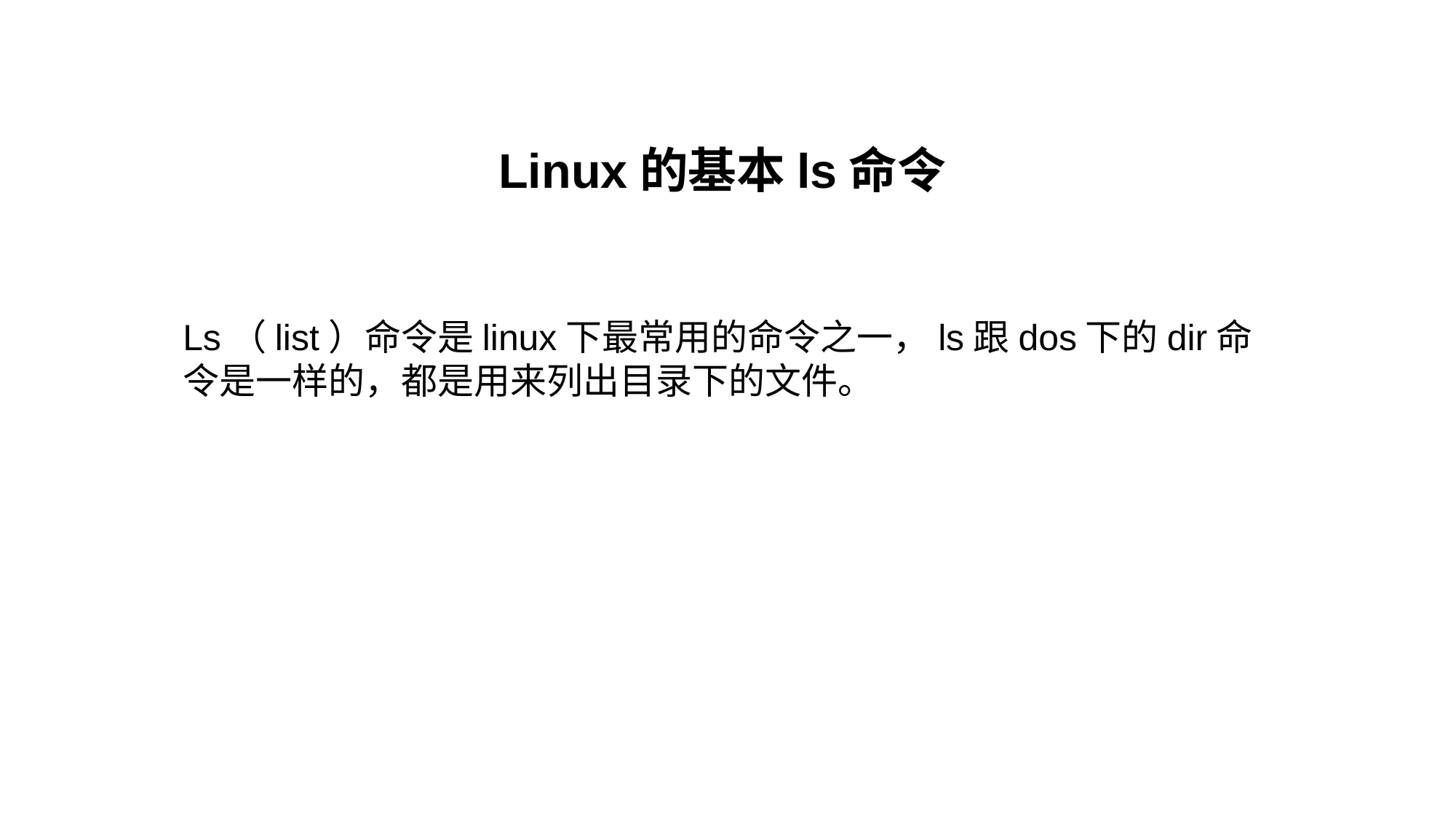

Linux的基本ls命令

Ls（list）命令是linux下最常用的命令之一，ls跟dos下的dir命令是一样的，都是用来列出目录下的文件。